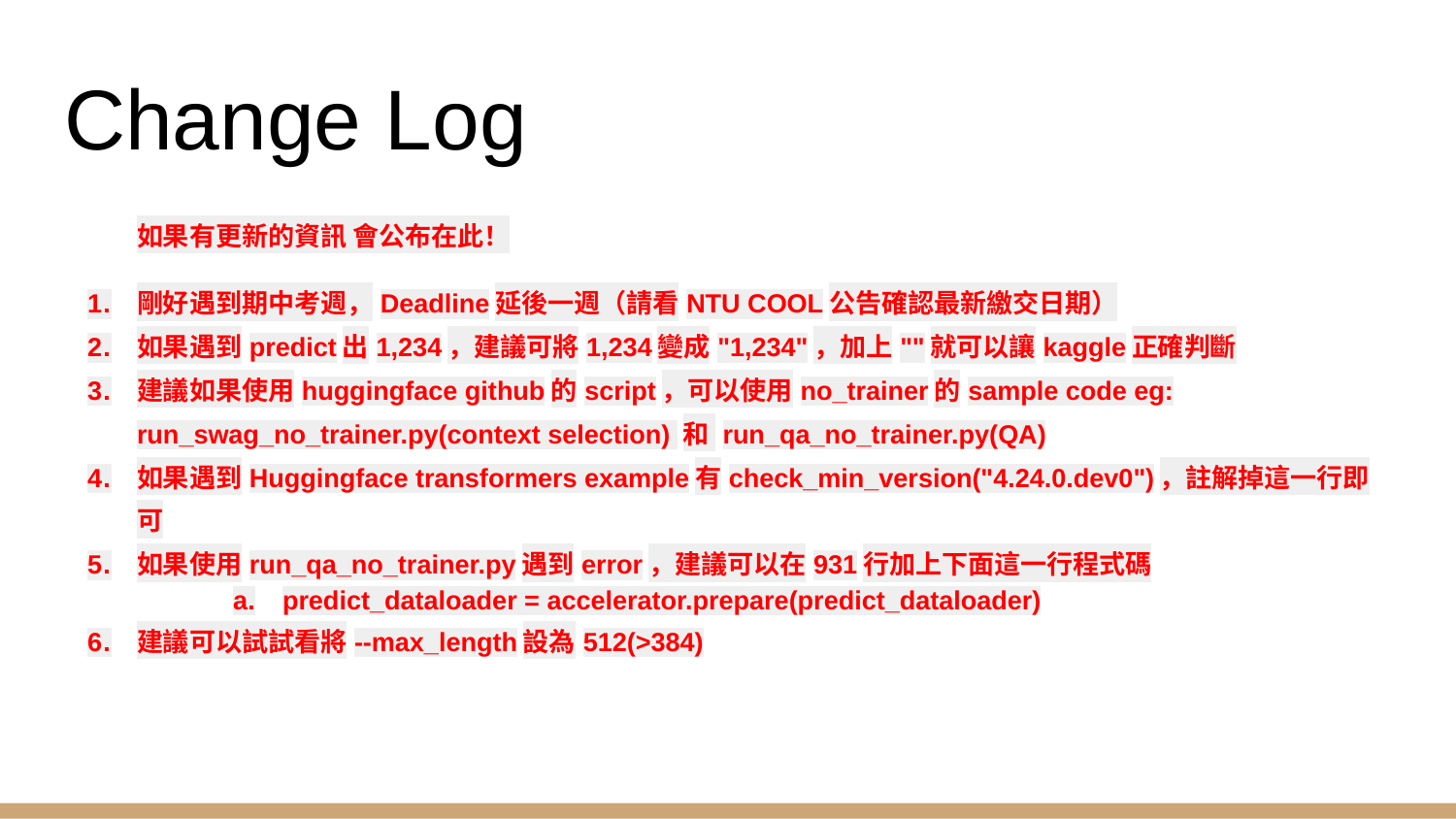

# Change Log
如果有更新的資訊 會公布在此！
剛好遇到期中考週，Deadline延後一週（請看NTU COOL公告確認最新繳交日期）
如果遇到predict出1,234，建議可將1,234變成"1,234"，加上""就可以讓kaggle正確判斷
建議如果使用huggingface github的script，可以使用no_trainer的sample code eg: run_swag_no_trainer.py(context selection) 和 run_qa_no_trainer.py(QA)
如果遇到Huggingface transformers example有check_min_version("4.24.0.dev0")，註解掉這一行即可
如果使用run_qa_no_trainer.py遇到error，建議可以在931行加上下面這一行程式碼
predict_dataloader = accelerator.prepare(predict_dataloader)
建議可以試試看將--max_length設為512(>384)